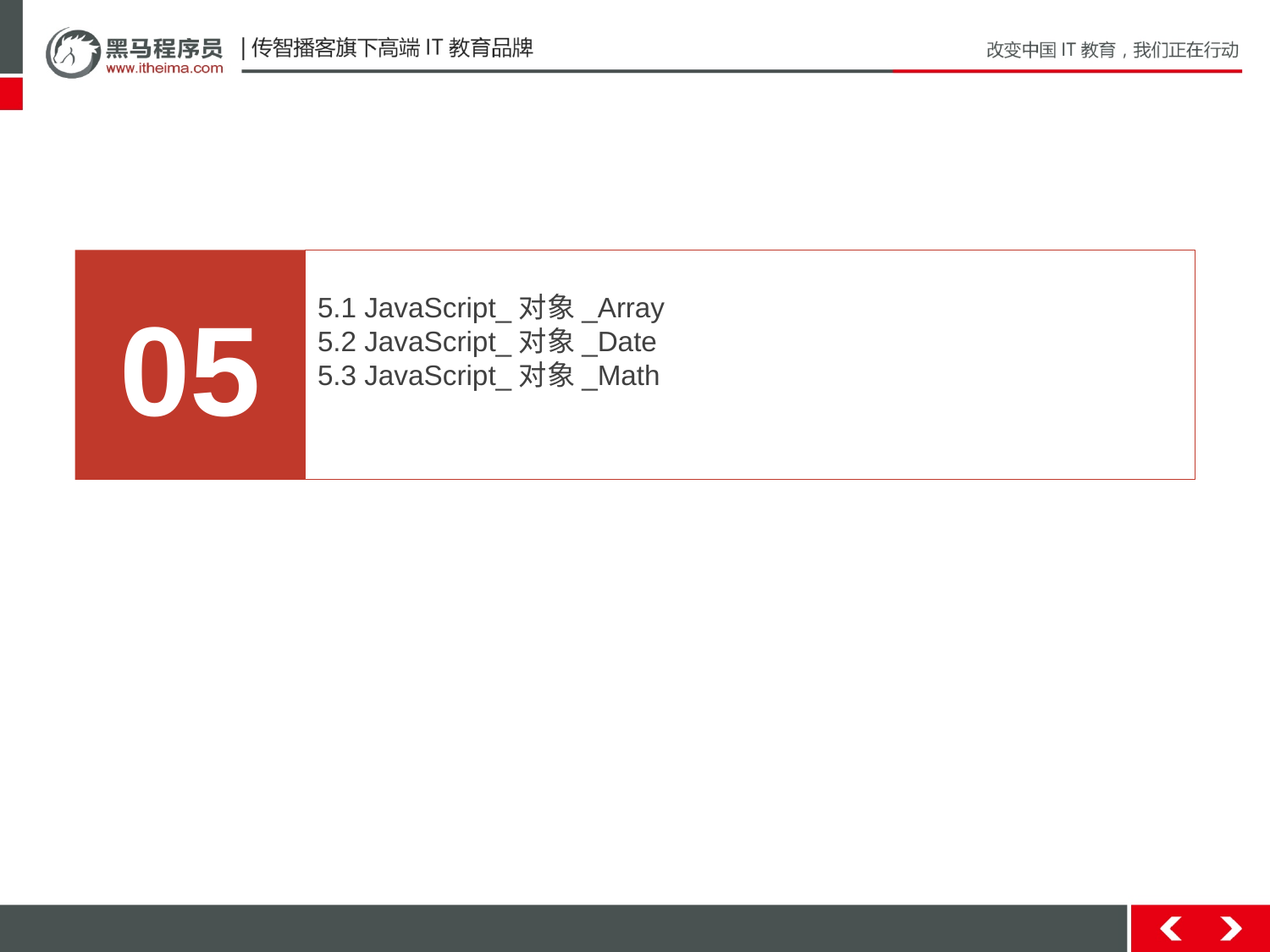

05

5.1 JavaScript_对象_Array
5.2 JavaScript_对象_Date
5.3 JavaScript_对象_Math